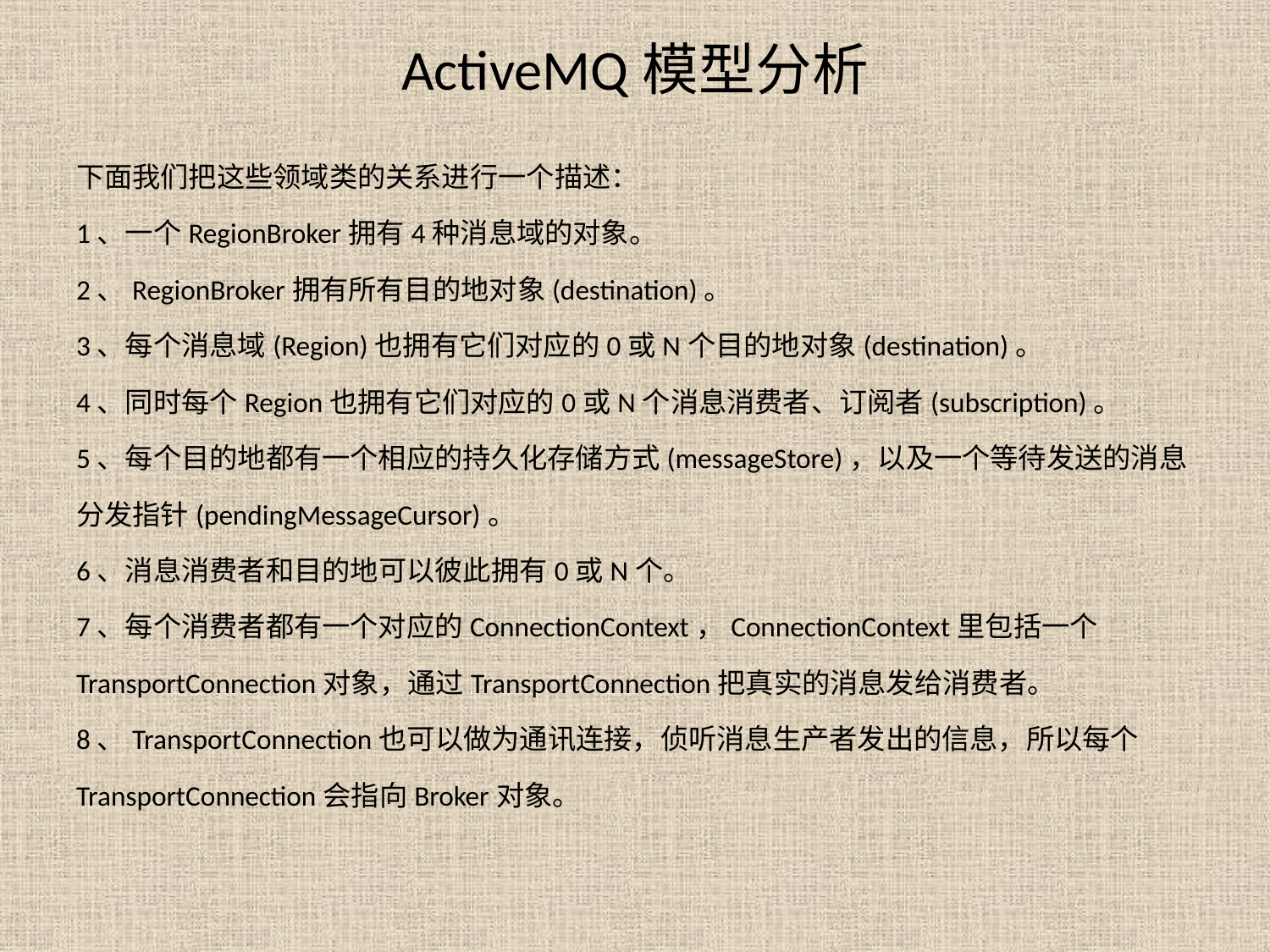

# ActiveMQ模型分析
下面我们把这些领域类的关系进行一个描述：
1、一个RegionBroker拥有4种消息域的对象。
2、RegionBroker拥有所有目的地对象(destination)。
3、每个消息域(Region)也拥有它们对应的0或N个目的地对象(destination)。
4、同时每个Region也拥有它们对应的0或N个消息消费者、订阅者(subscription)。
5、每个目的地都有一个相应的持久化存储方式(messageStore)，以及一个等待发送的消息
分发指针(pendingMessageCursor)。
6、消息消费者和目的地可以彼此拥有0或N个。
7、每个消费者都有一个对应的ConnectionContext，ConnectionContext里包括一个
TransportConnection对象，通过TransportConnection把真实的消息发给消费者。
8、TransportConnection也可以做为通讯连接，侦听消息生产者发出的信息，所以每个
TransportConnection会指向Broker对象。